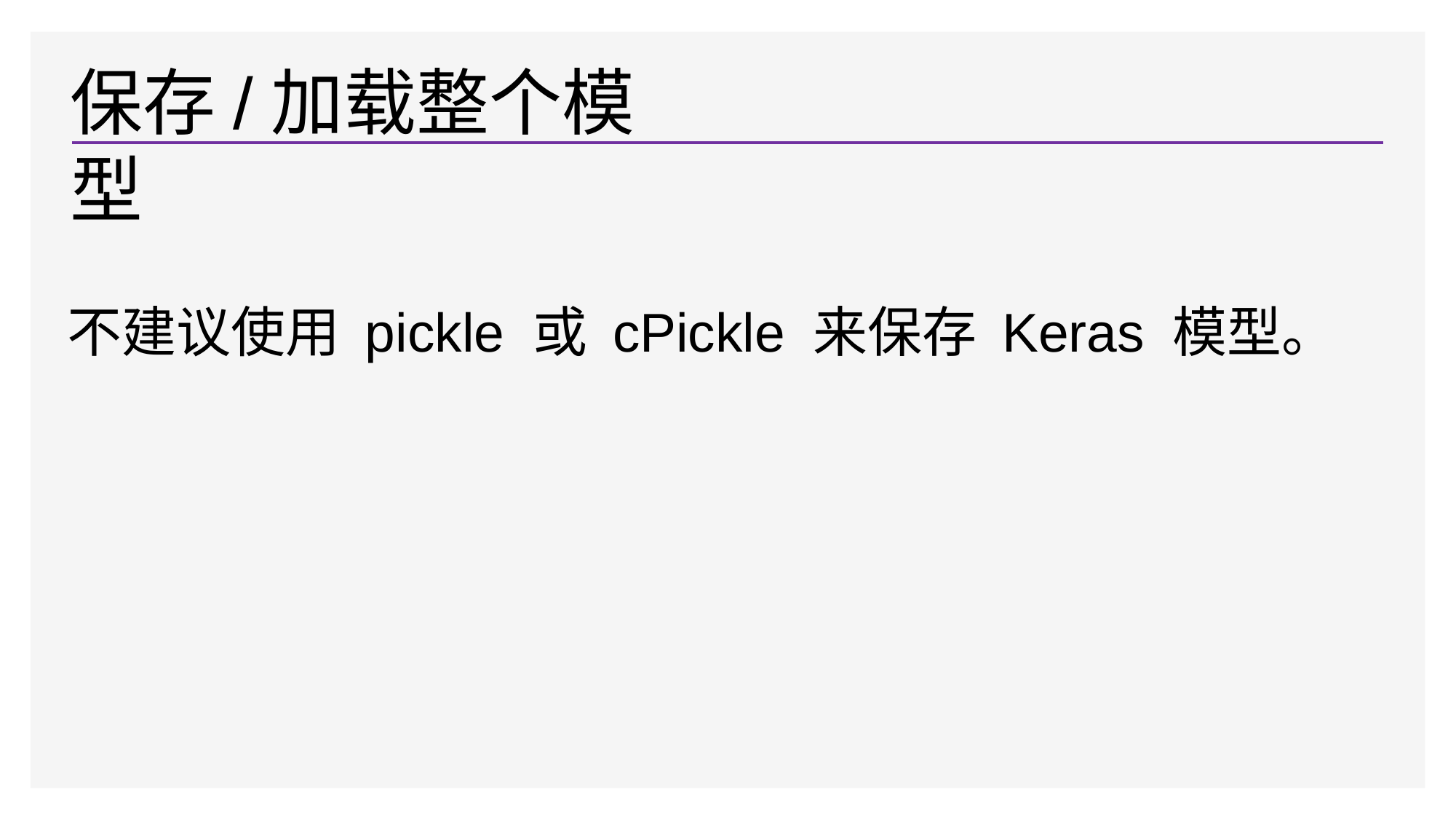

保存/加载整个模型
不建议使用 pickle 或 cPickle 来保存 Keras 模型。